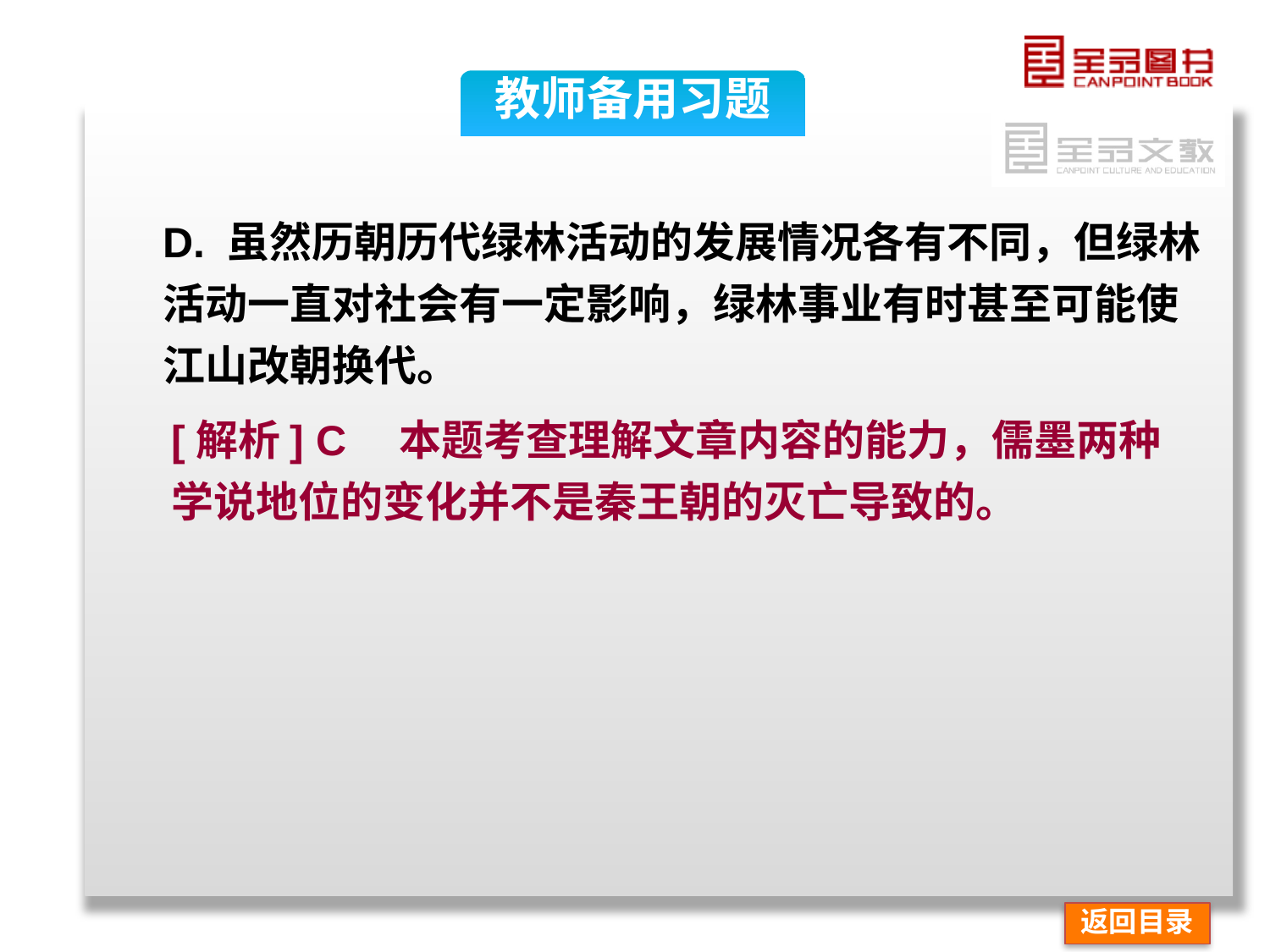

教师备用习题
D. 虽然历朝历代绿林活动的发展情况各有不同，但绿林活动一直对社会有一定影响，绿林事业有时甚至可能使江山改朝换代。
[解析] C　本题考查理解文章内容的能力，儒墨两种学说地位的变化并不是秦王朝的灭亡导致的。
返回目录